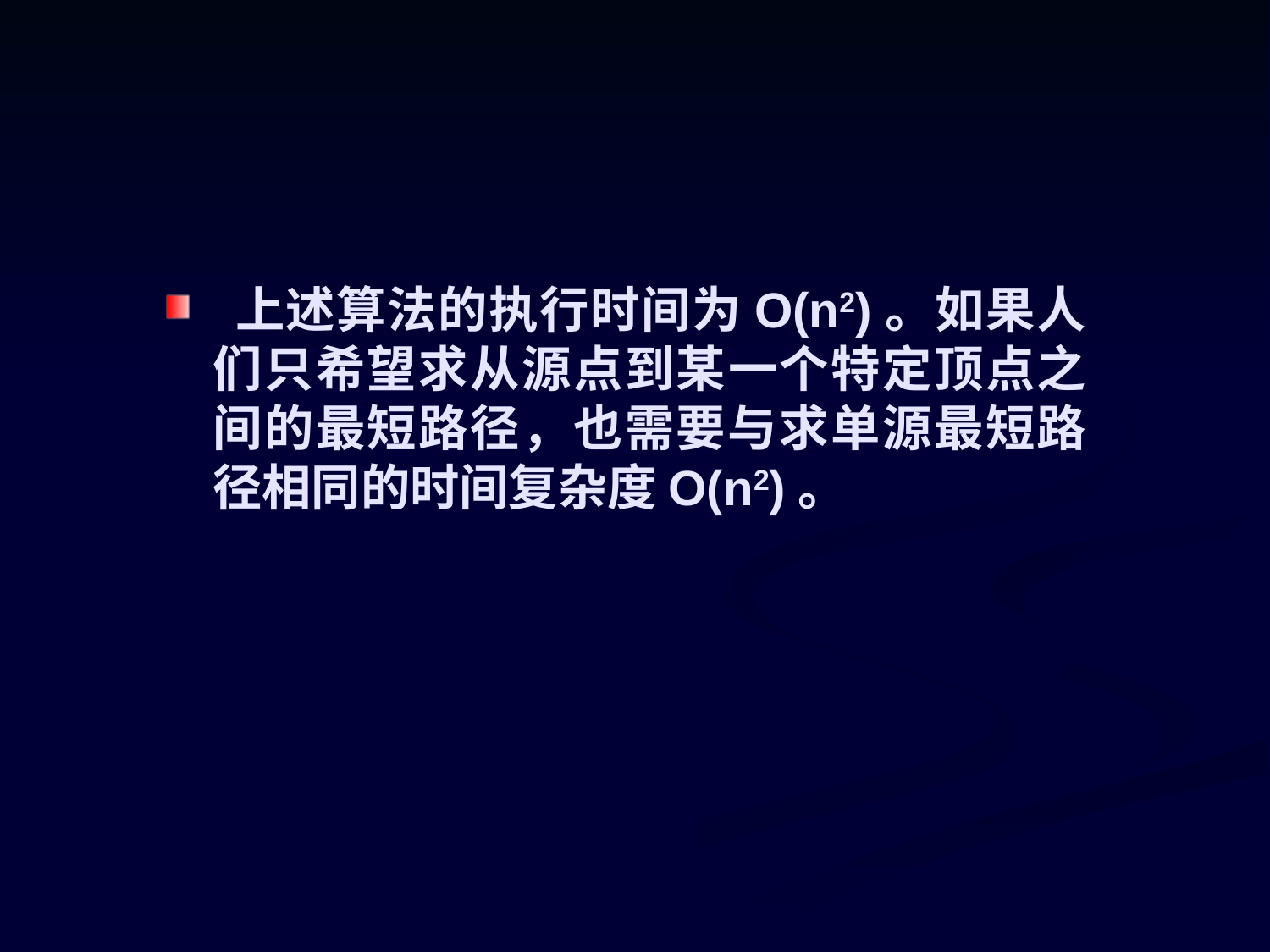

上述算法的执行时间为O(n2)。如果人们只希望求从源点到某一个特定顶点之间的最短路径，也需要与求单源最短路径相同的时间复杂度O(n2)。

115